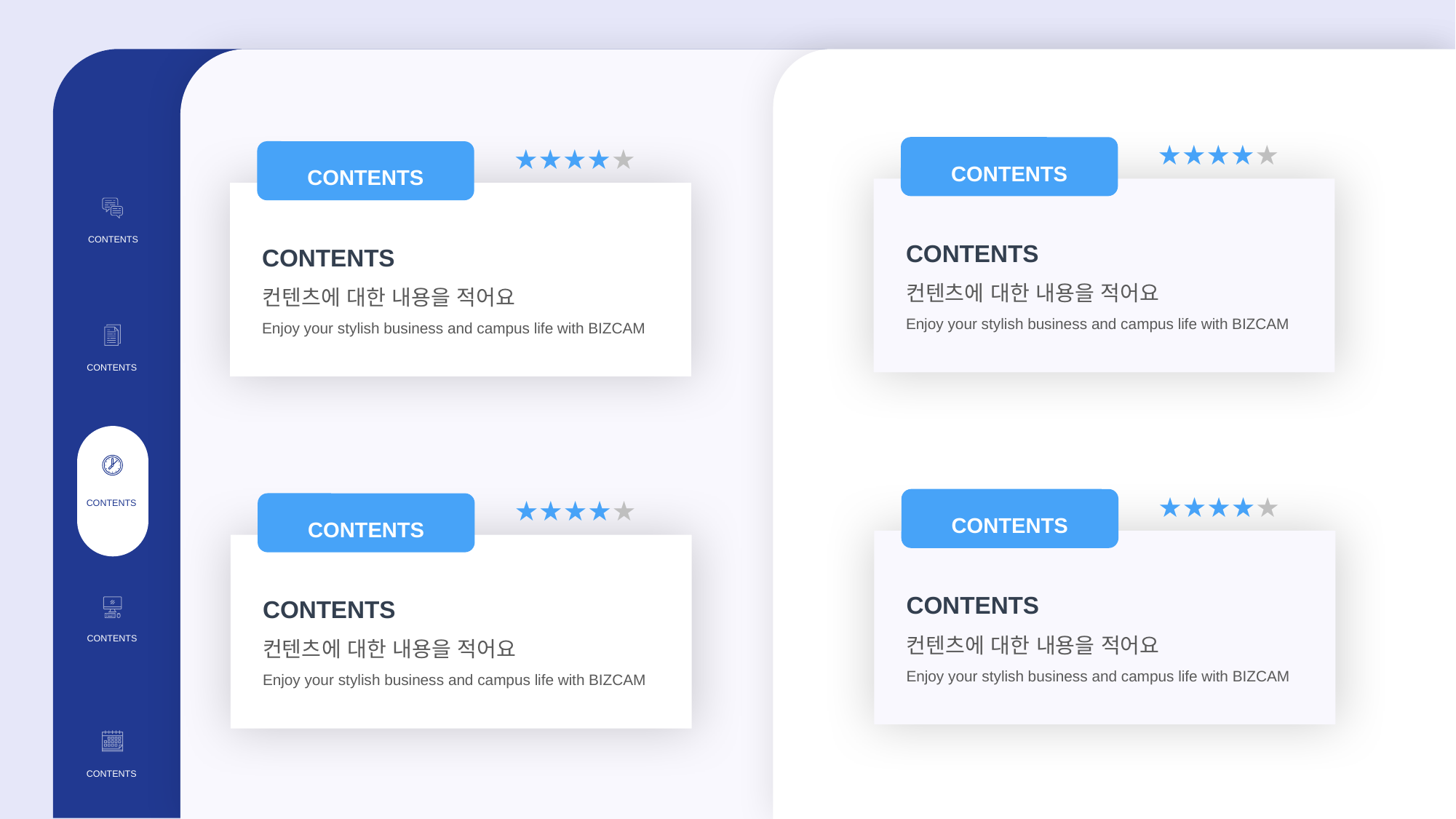

★★★★★
CONTENTS

CONTENTS
컨텐츠에 대한 내용을 적어요
Enjoy your stylish business and campus life with BIZCAM
★★★★★
CONTENTS

CONTENTS
컨텐츠에 대한 내용을 적어요
Enjoy your stylish business and campus life with BIZCAM

★★★★★
CONTENTS

CONTENTS
컨텐츠에 대한 내용을 적어요
Enjoy your stylish business and campus life with BIZCAM
★★★★★
CONTENTS

CONTENTS
컨텐츠에 대한 내용을 적어요
Enjoy your stylish business and campus life with BIZCAM

CONTENTS

CONTENTS

CONTENTS

CONTENTS

CONTENTS